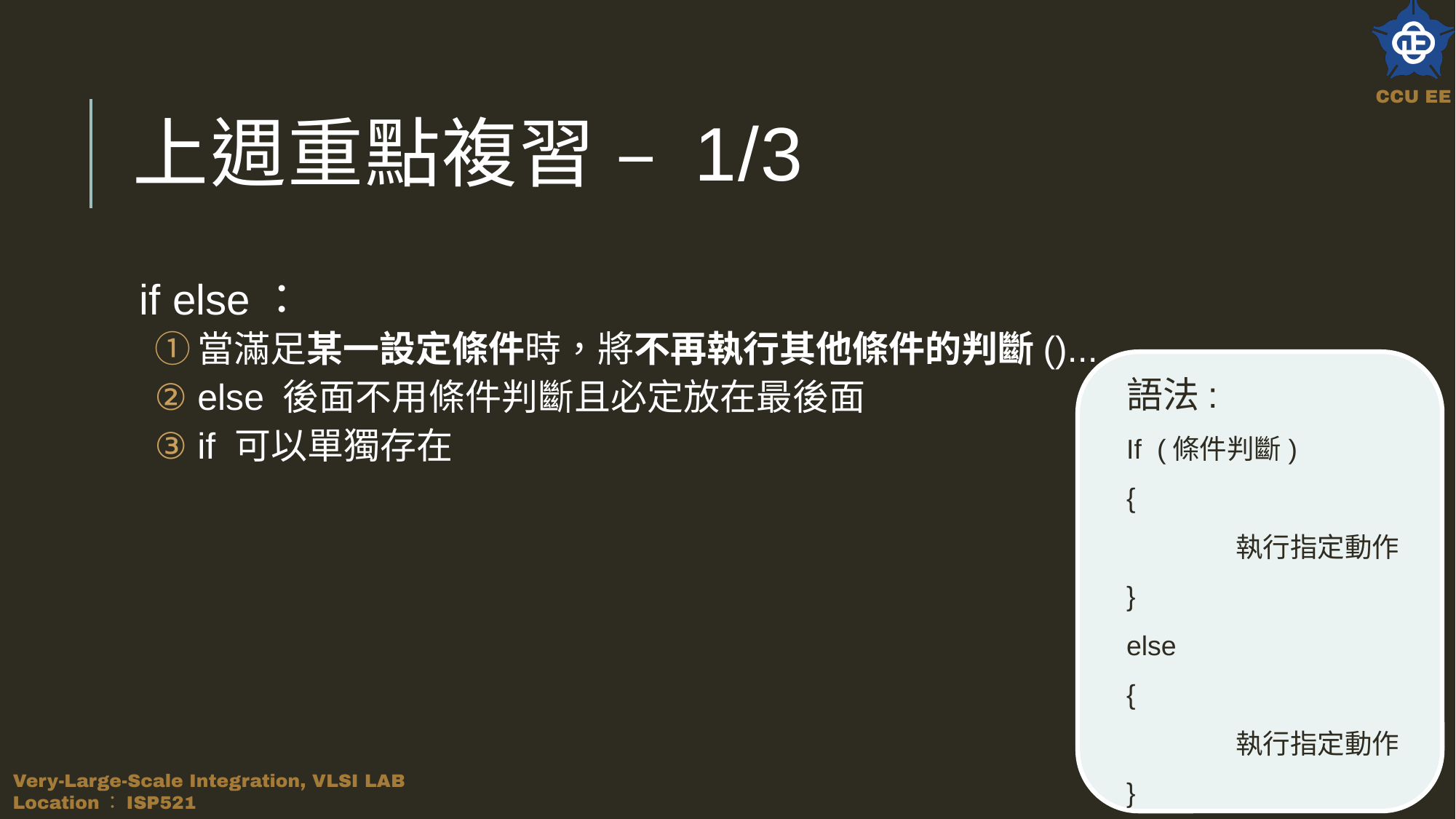

# 上週重點複習 – 1/3
if else：
當滿足某一設定條件時，將不再執行其他條件的判斷()...
else 後面不用條件判斷且必定放在最後面
if 可以單獨存在

語法:
If  (條件判斷)
{
	執行指定動作
}
else
{
	執行指定動作
}